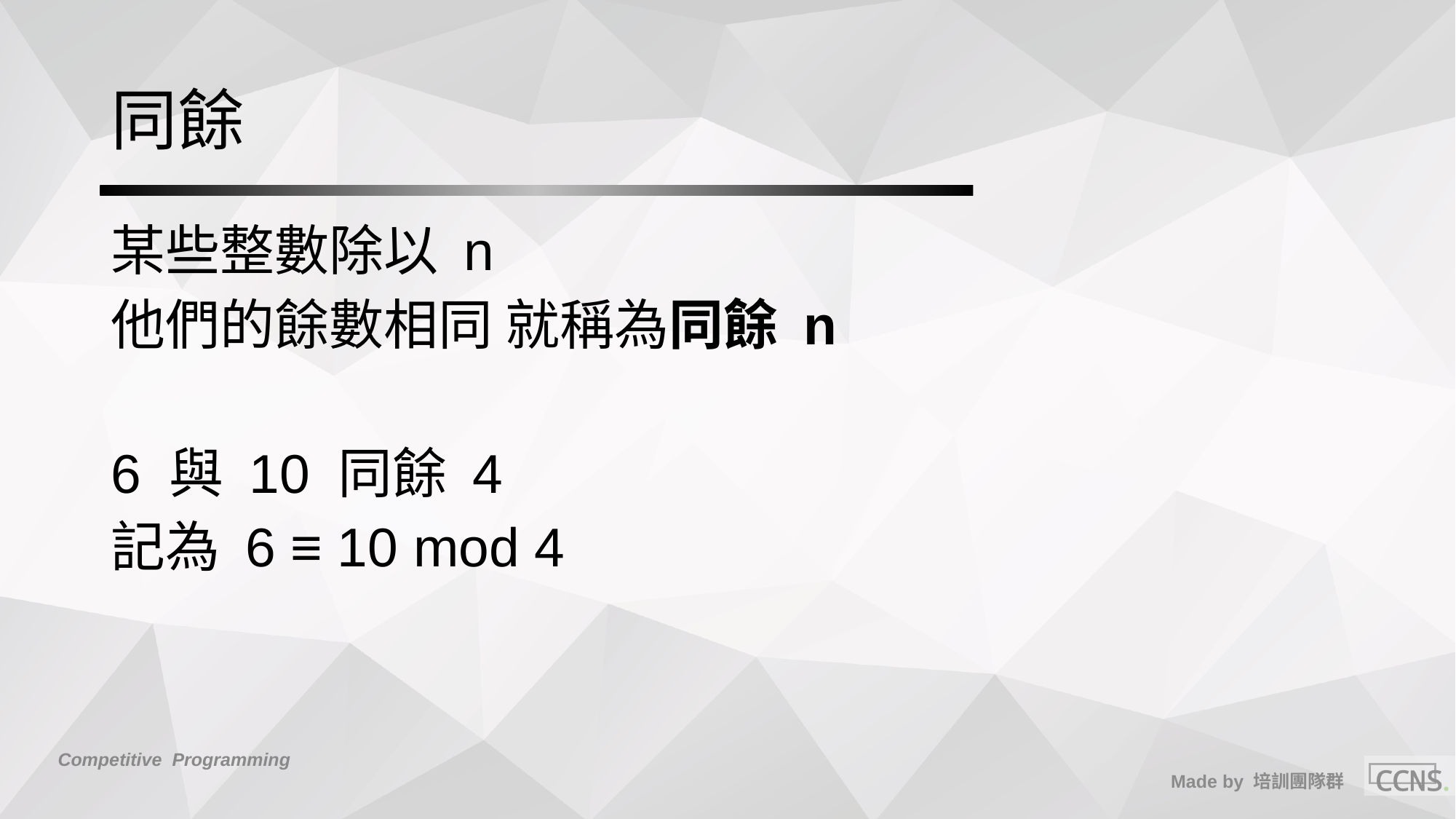

# 同餘
某些整數除以 n
他們的餘數相同 就稱為同餘 n

6 與 10 同餘 4
記為 6 ≡ 10 mod 4